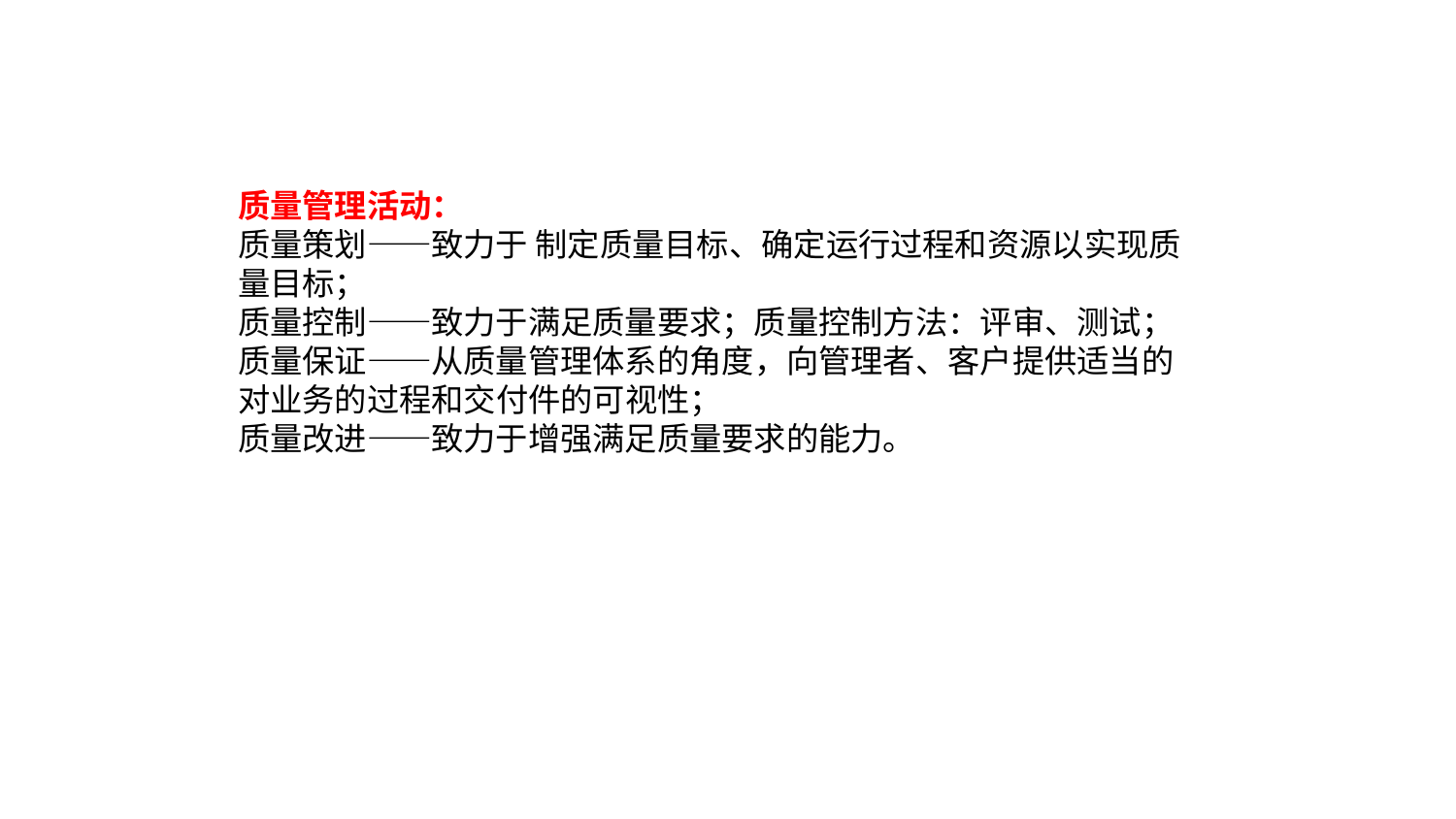

质量管理活动：
质量策划——致力于 制定质量目标、确定运行过程和资源以实现质量目标；
质量控制——致力于满足质量要求；质量控制方法：评审、测试；
质量保证——从质量管理体系的角度，向管理者、客户提供适当的对业务的过程和交付件的可视性；
质量改进——致力于增强满足质量要求的能力。